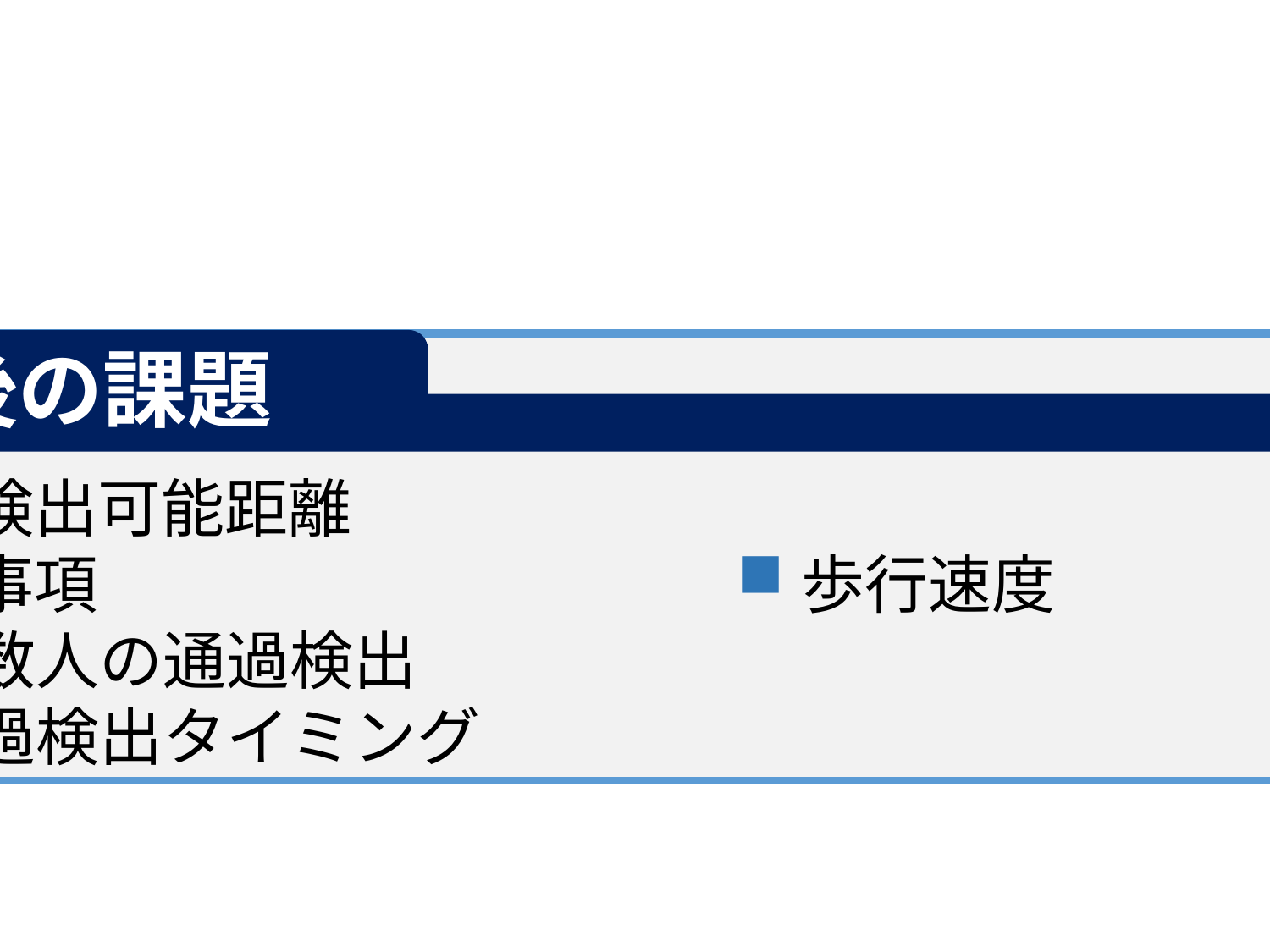

#

今後の課題
通過検出可能距離
評価事項
複数人の通過検出
通過検出タイミング

歩行速度